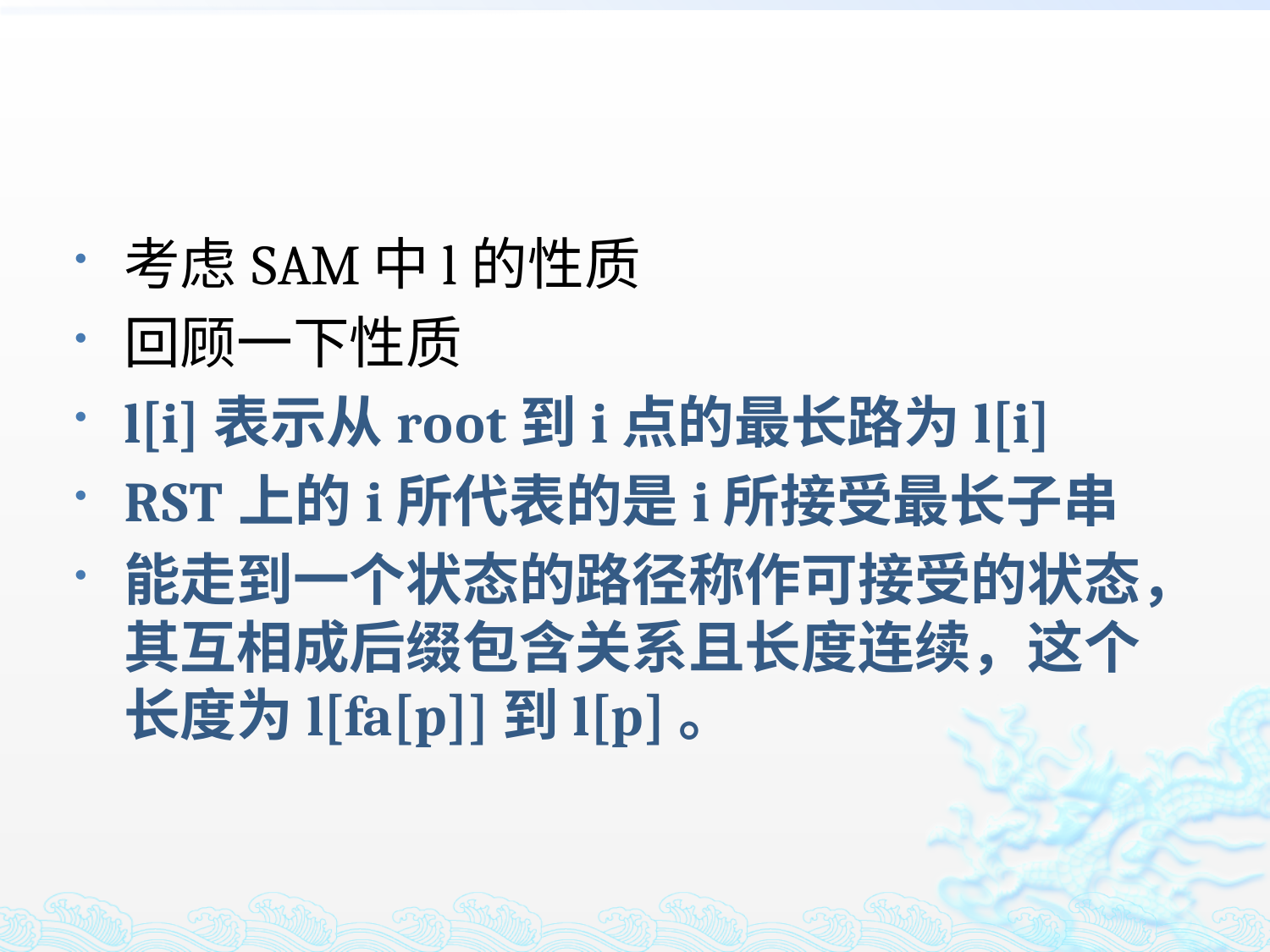

#
考虑SAM中l的性质
回顾一下性质
l[i]表示从root到i点的最长路为l[i]
RST上的i所代表的是i所接受最长子串
能走到一个状态的路径称作可接受的状态，其互相成后缀包含关系且长度连续，这个长度为l[fa[p]]到l[p]。